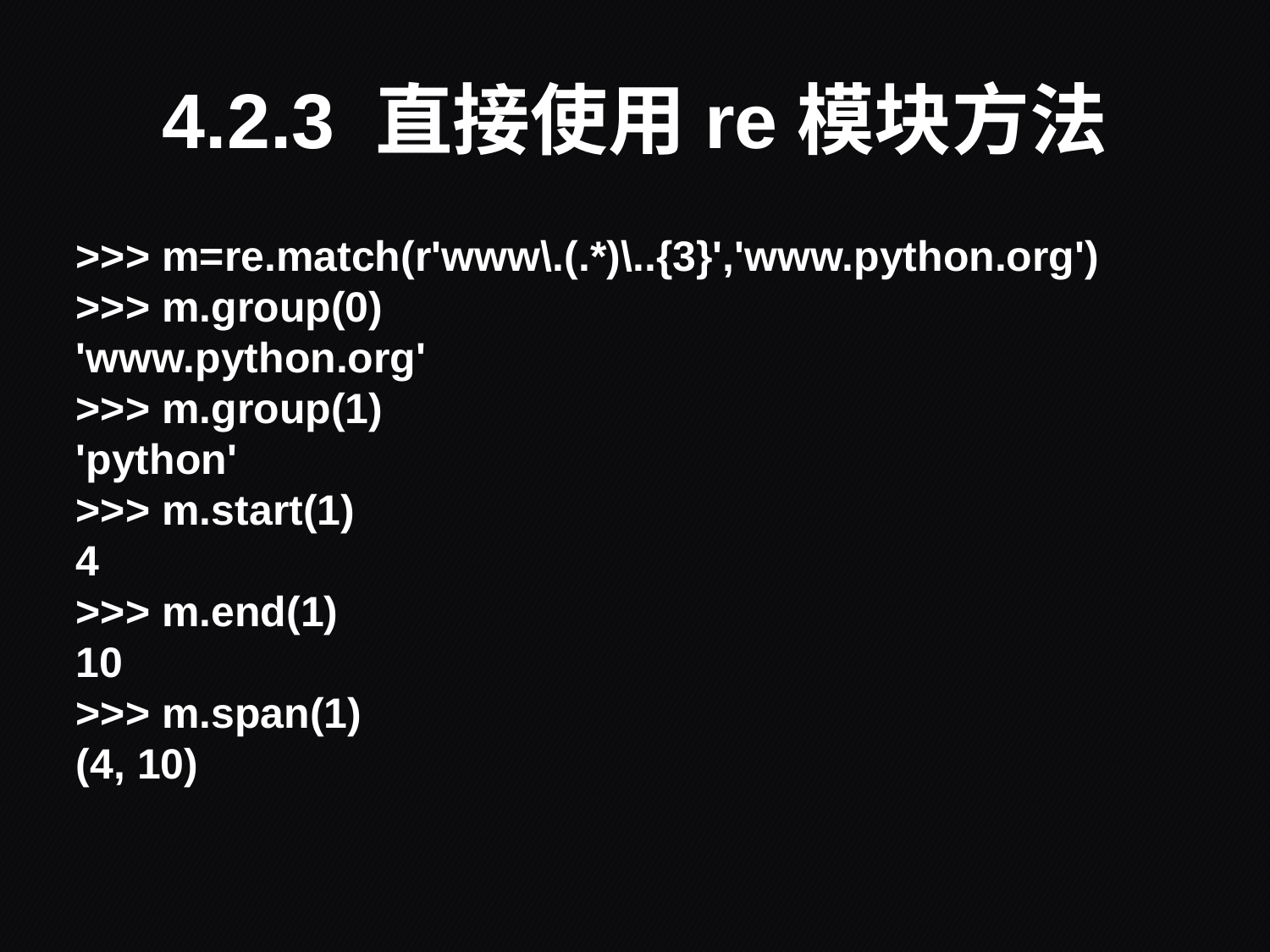

# 4.2.3 直接使用re模块方法
>>> m=re.match(r'www\.(.*)\..{3}','www.python.org')
>>> m.group(0)
'www.python.org'
>>> m.group(1)
'python'
>>> m.start(1)
4
>>> m.end(1)
10
>>> m.span(1)
(4, 10)